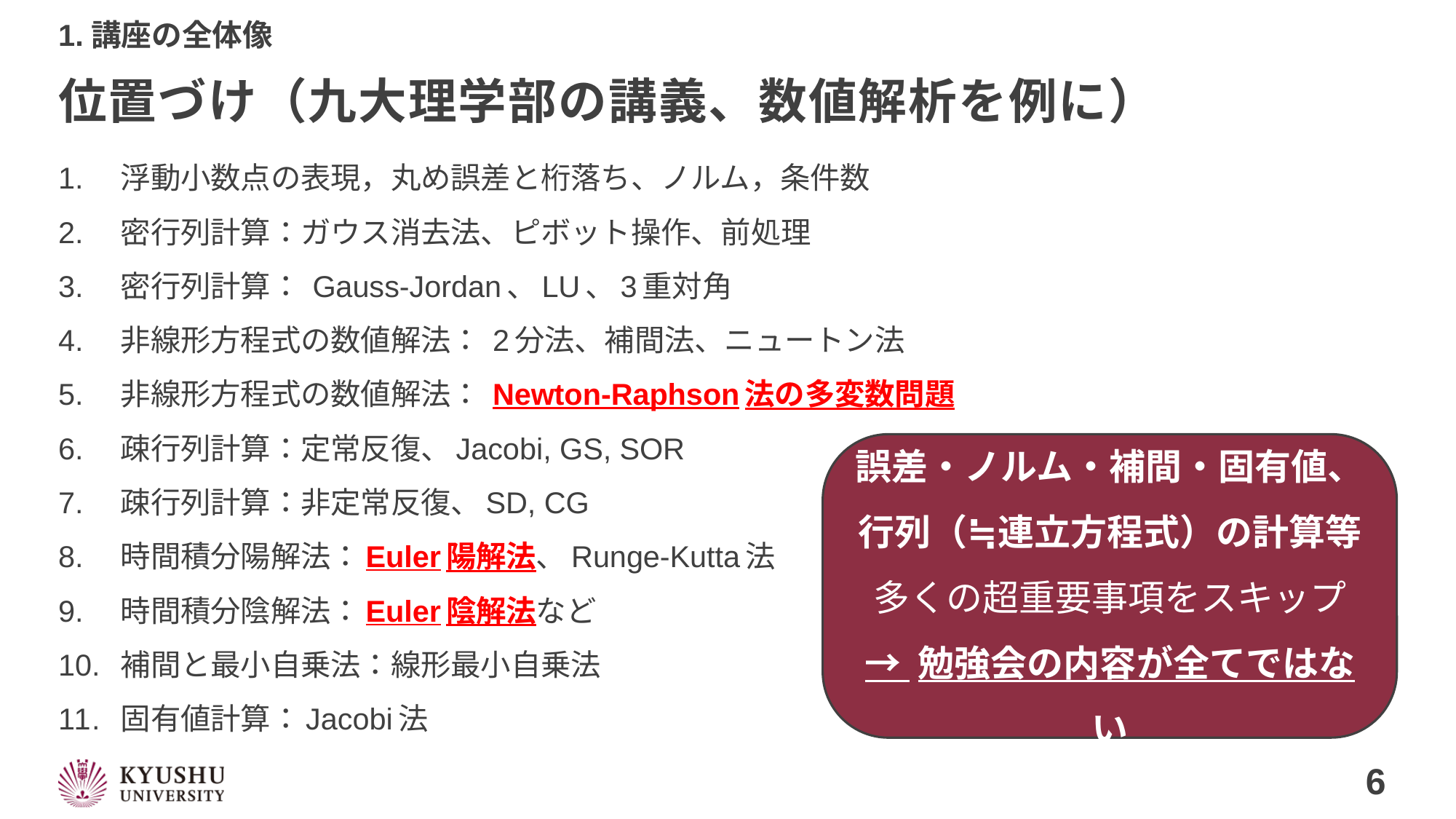

1.講座の全体像
# 位置づけ（九大理学部の講義、数値解析を例に）
浮動小数点の表現，丸め誤差と桁落ち、ノルム，条件数
密行列計算：ガウス消去法、ピボット操作、前処理
密行列計算： Gauss-Jordan、LU、3重対角
非線形方程式の数値解法： 2分法、補間法、ニュートン法
非線形方程式の数値解法： Newton-Raphson法の多変数問題
疎行列計算：定常反復、Jacobi, GS, SOR
疎行列計算：非定常反復、SD, CG
時間積分陽解法：Euler陽解法、Runge-Kutta法
時間積分陰解法：Euler陰解法など
補間と最小自乗法：線形最小自乗法
固有値計算：Jacobi法
誤差・ノルム・補間・固有値、
行列（≒連立方程式）の計算等
多くの超重要事項をスキップ
→ 勉強会の内容が全てではない